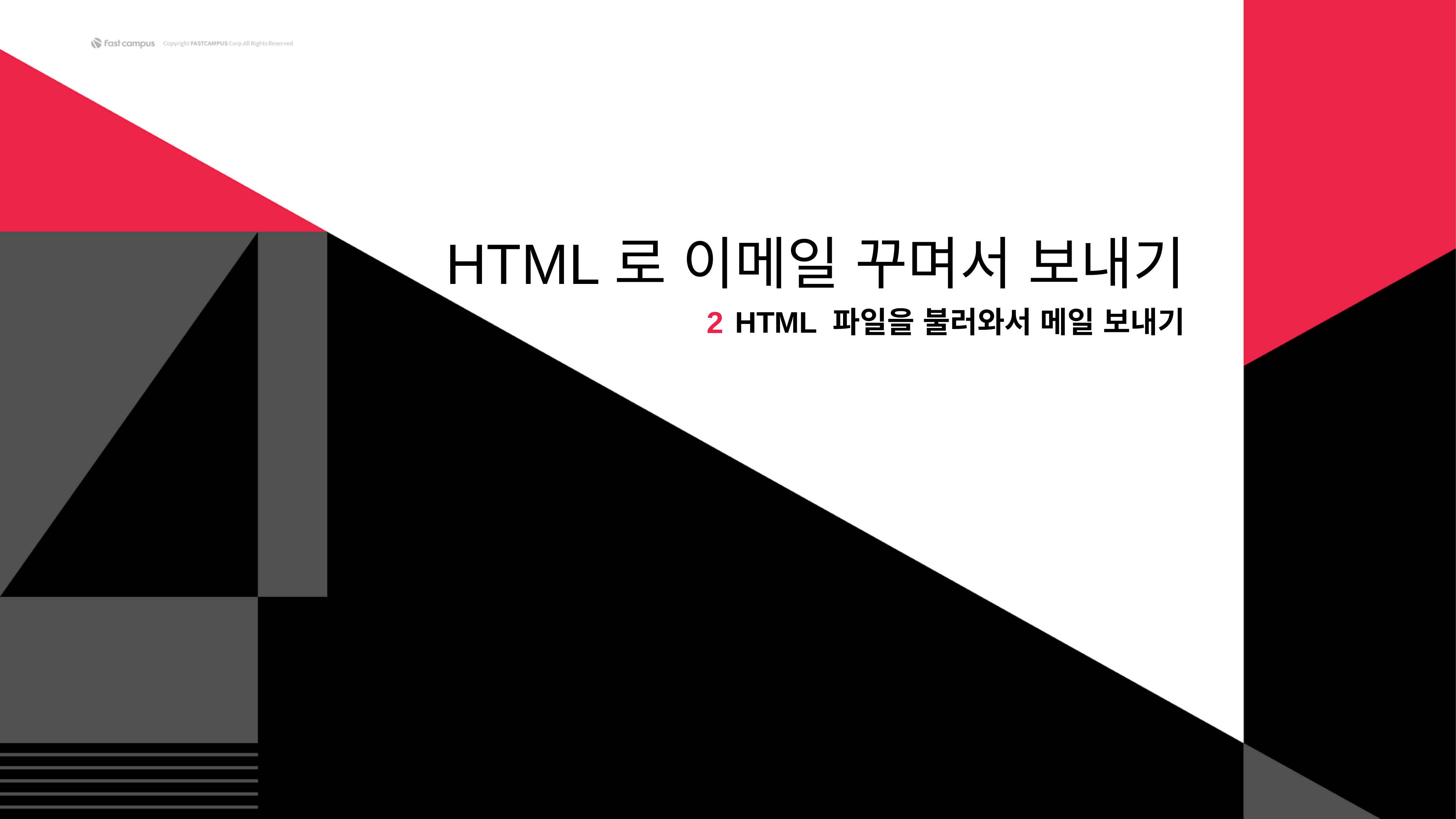

# HTML로 이메일 꾸며서 보내기
HTML 파일을 불러와서 메일 보내기
2